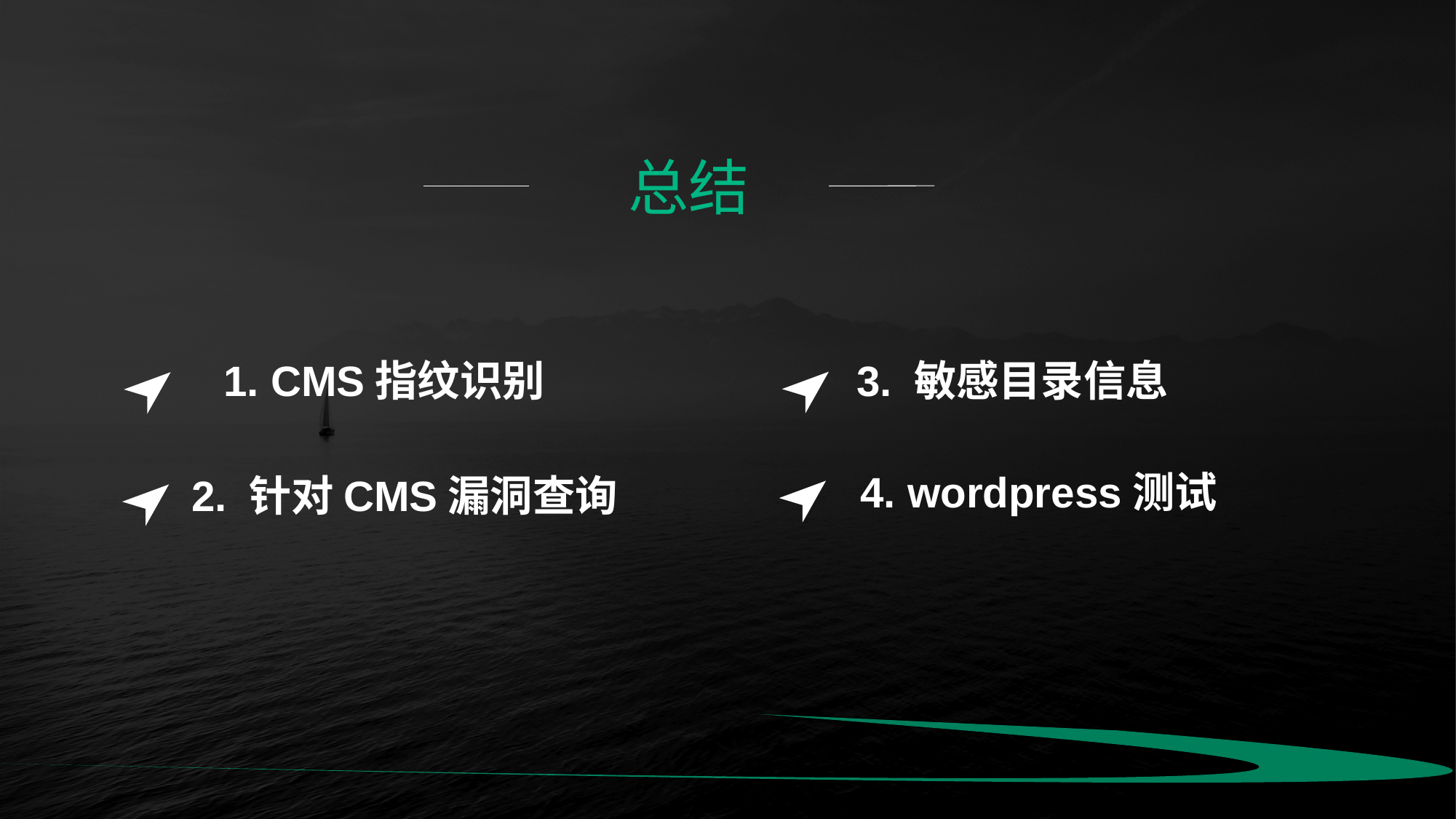

总结
3. 敏感目录信息

4. wordpress测试

1. CMS指纹识别

2. 针对CMS漏洞查询